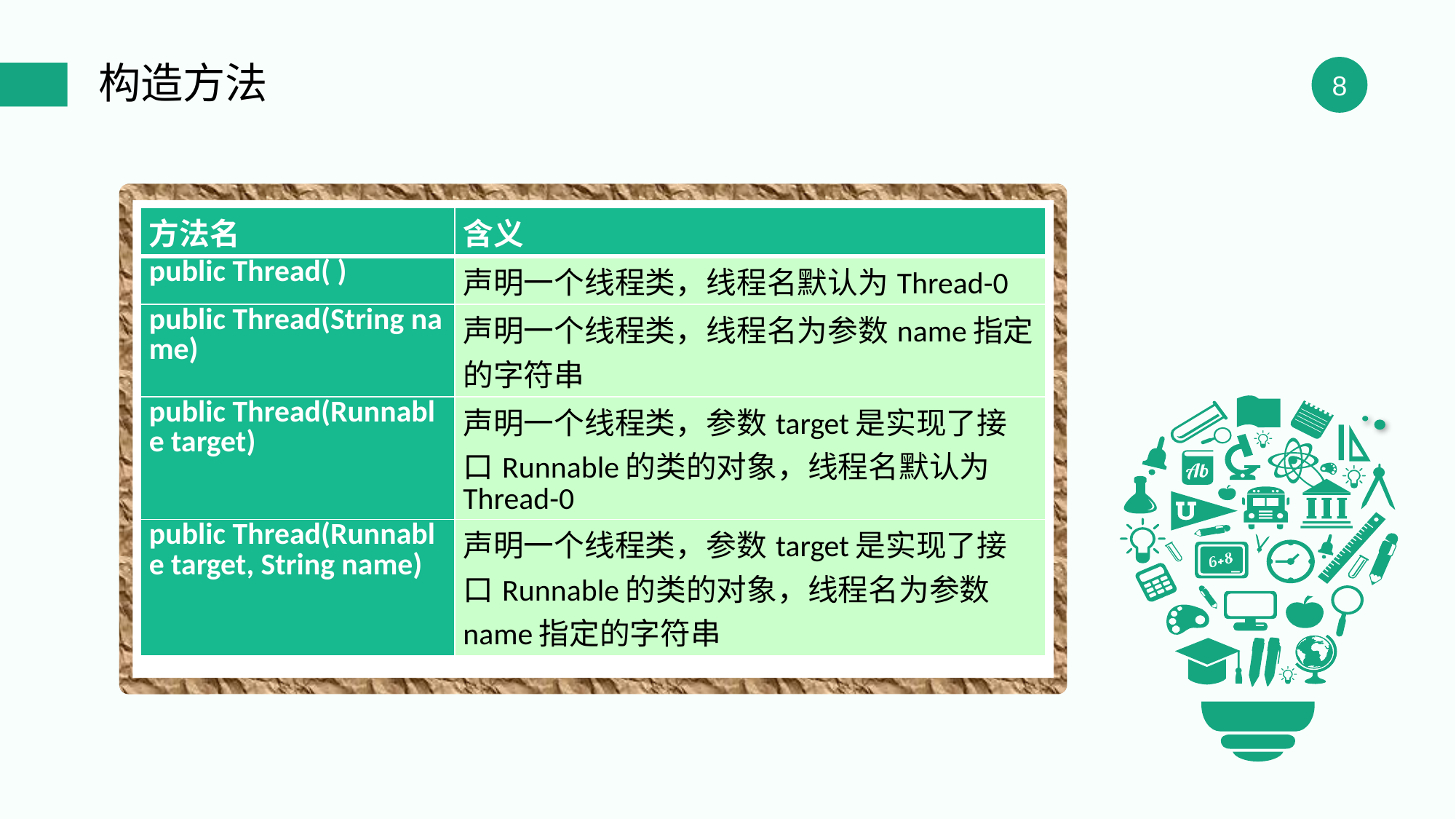

构造方法

| 方法名 | 含义 |
| --- | --- |
| public Thread( ) | 声明一个线程类，线程名默认为Thread-0 |
| public Thread(String name) | 声明一个线程类，线程名为参数name指定的字符串 |
| public Thread(Runnable target) | 声明一个线程类，参数target是实现了接口Runnable的类的对象，线程名默认为Thread-0 |
| public Thread(Runnable target, String name) | 声明一个线程类，参数target是实现了接口Runnable的类的对象，线程名为参数name指定的字符串 |